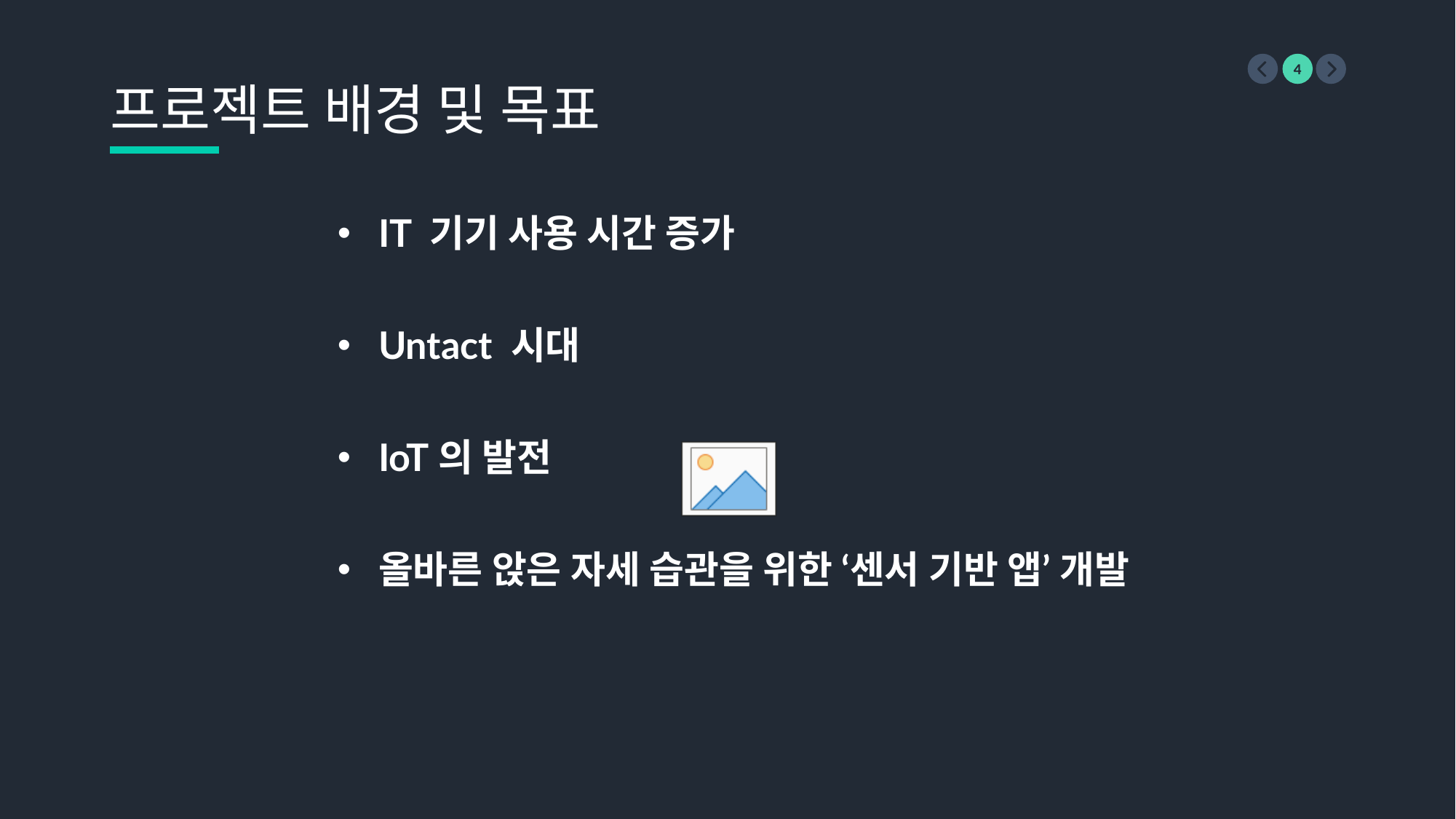

프로젝트 배경 및 목표
IT 기기 사용 시간 증가

Untact 시대

IoT의 발전

올바른 앉은 자세 습관을 위한 ‘센서 기반 앱’ 개발